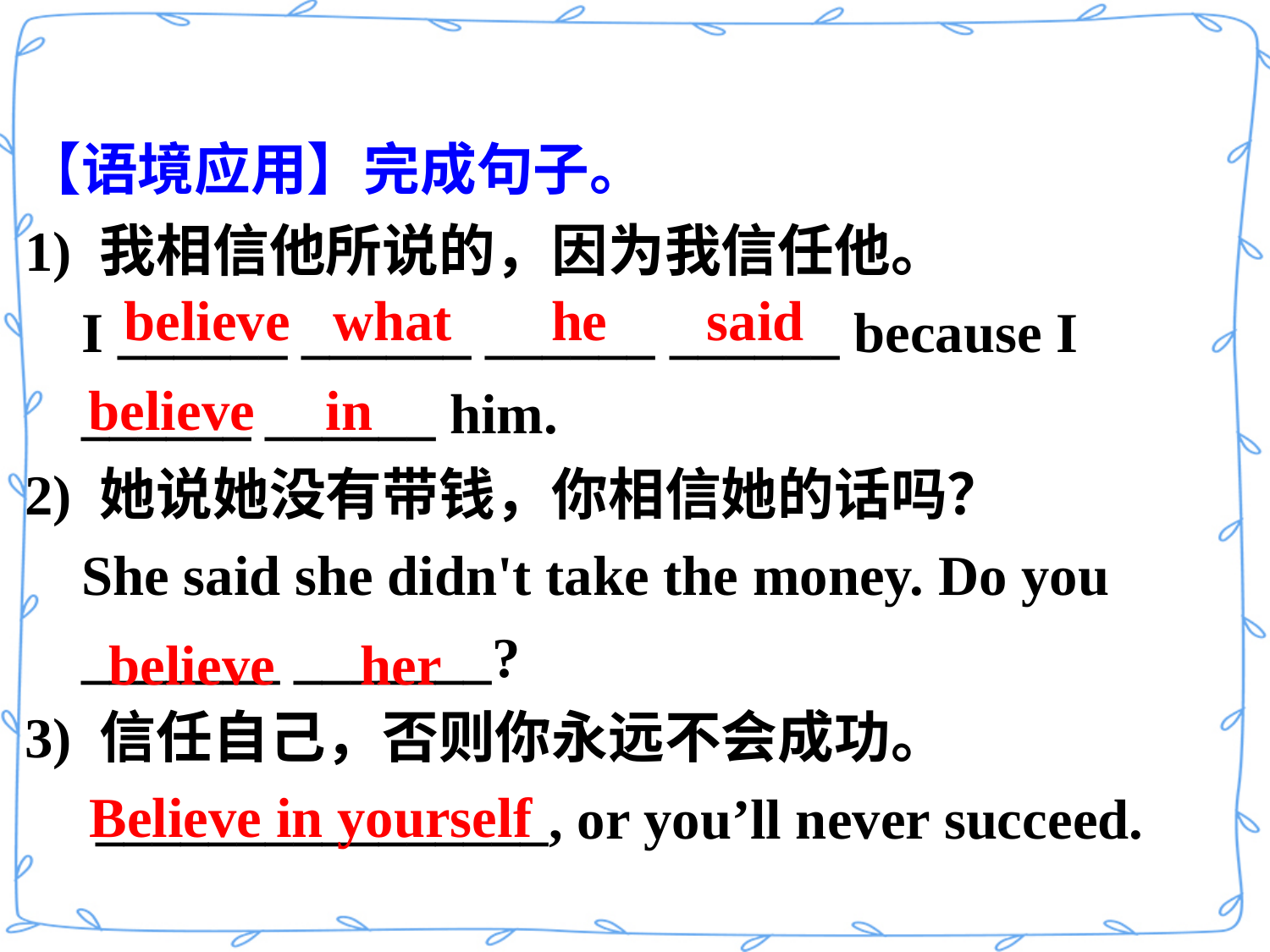

【语境应用】完成句子。
1) 我相信他所说的，因为我信任他。
    I ______ ______ ______ ______ because I
    ______ ______ him.
2) 她说她没有带钱，你相信她的话吗？
    She said she didn't take the money. Do you
    _______ _______?
3) 信任自己，否则你永远不会成功。
     ________________, or you’ll never succeed.
 believe   what       he       said
believe     in
believe      her
Believe in yourself